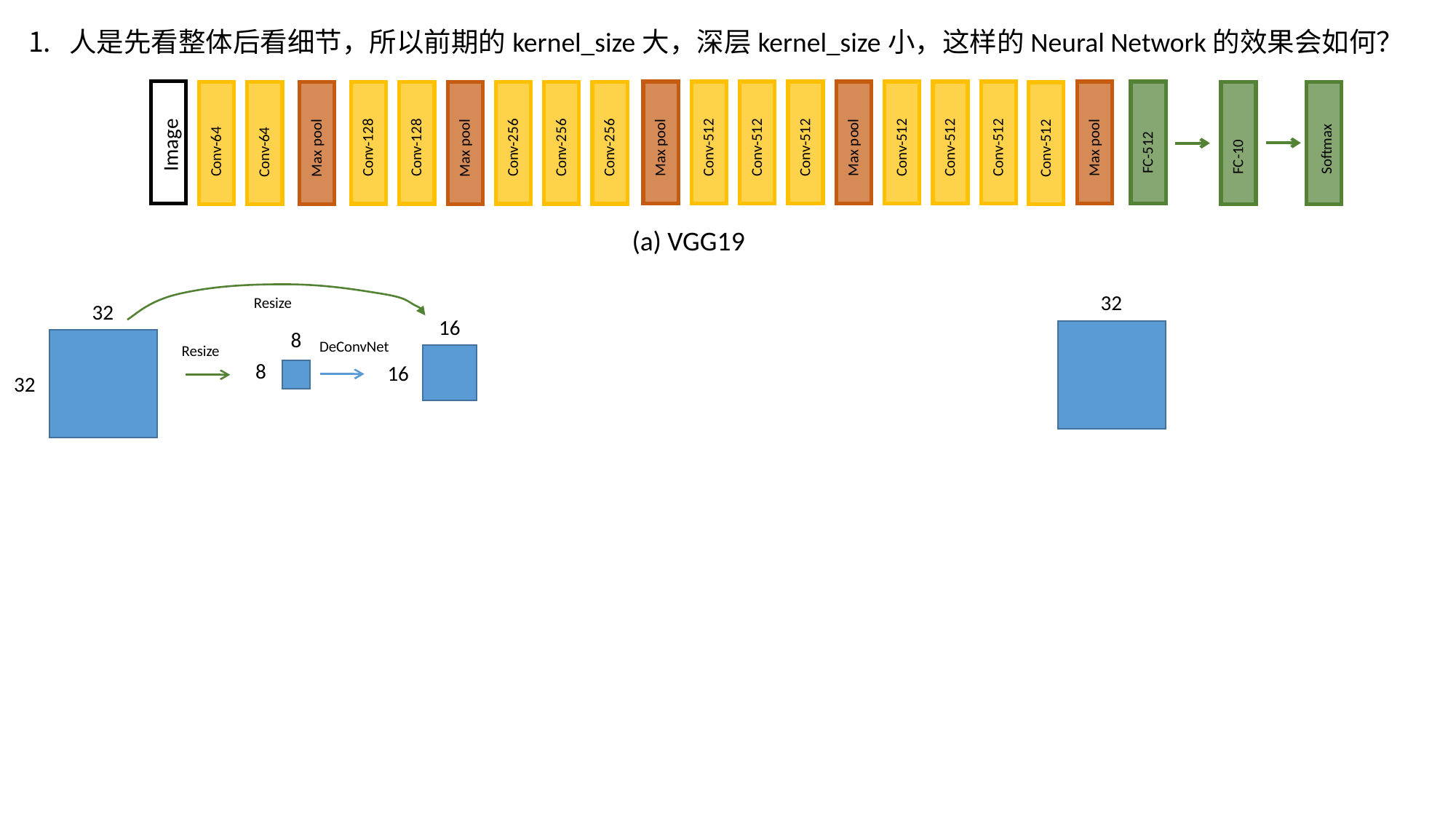

人是先看整体后看细节，所以前期的kernel_size大，深层kernel_size小，这样的Neural Network的效果会如何？
FC-512

FC-10

Softmax

Max pool

Conv-512

Conv-512

Conv-512

Max pool

Conv-512

Conv-512

Conv-512

Max pool

Conv-64

Conv-128

Conv-128

Conv-256

Conv-256

Conv-256

Conv-64

Max pool

Max pool

Conv-512

Image
(a) VGG19
32

Resize
32
16
8

DeConvNet
Resize

8
16

32